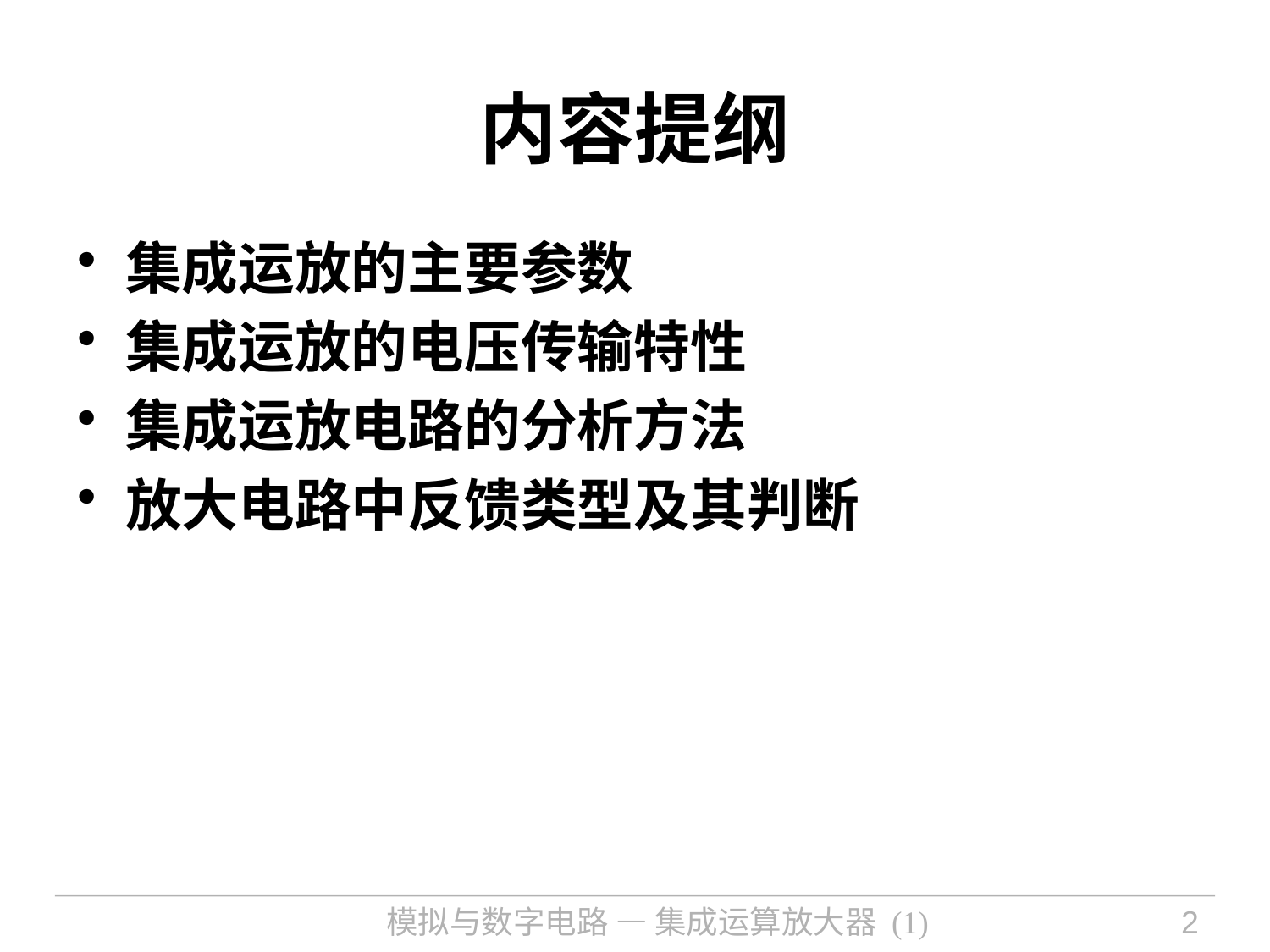

内容提纲
集成运放的主要参数
集成运放的电压传输特性
集成运放电路的分析方法
放大电路中反馈类型及其判断

模拟与数字电路 — 集成运算放大器 (1)
2
2